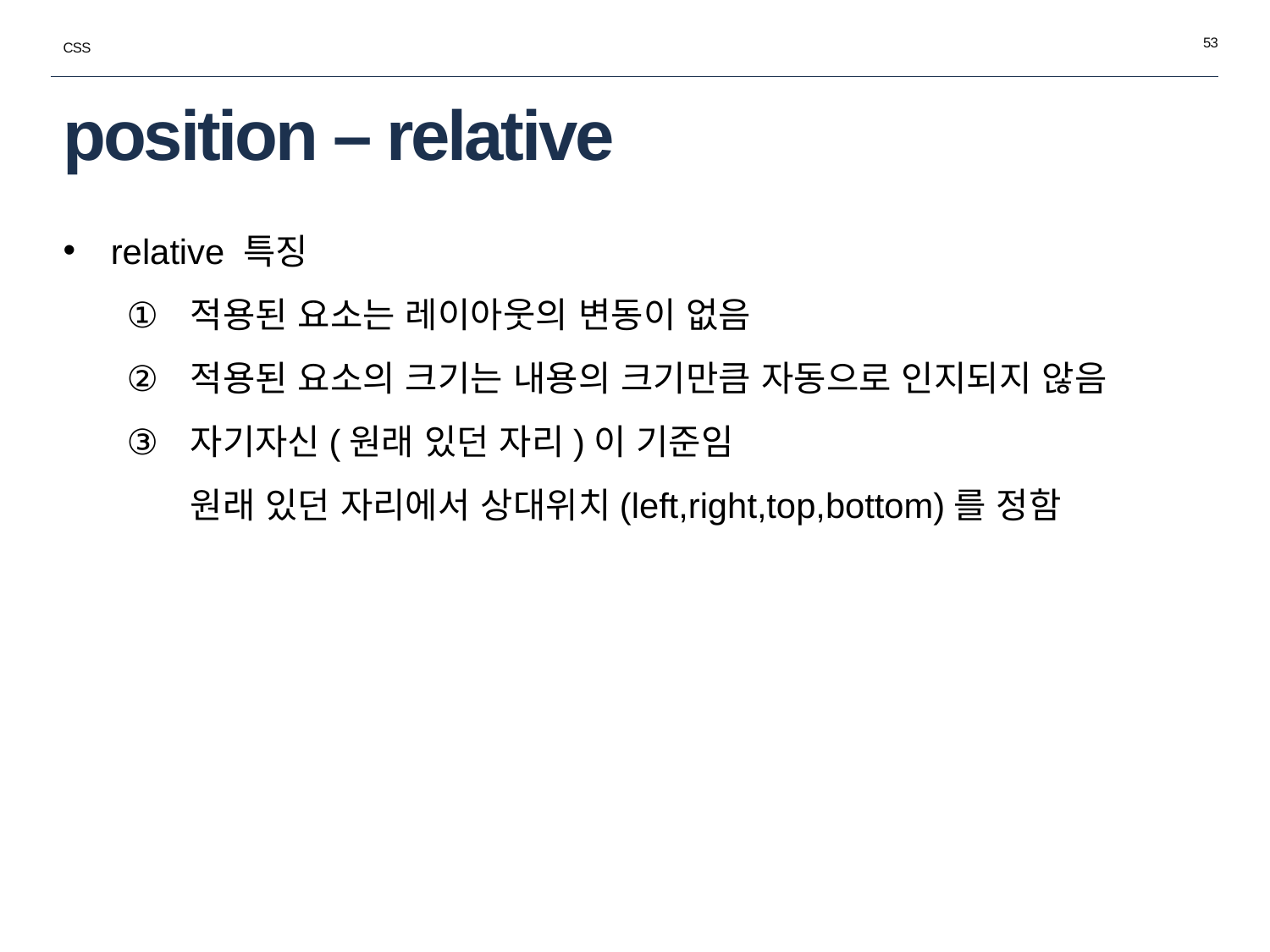

53
CSS
# position – relative
relative 특징
적용된 요소는 레이아웃의 변동이 없음
적용된 요소의 크기는 내용의 크기만큼 자동으로 인지되지 않음
자기자신(원래 있던 자리)이 기준임
원래 있던 자리에서 상대위치(left,right,top,bottom)를 정함